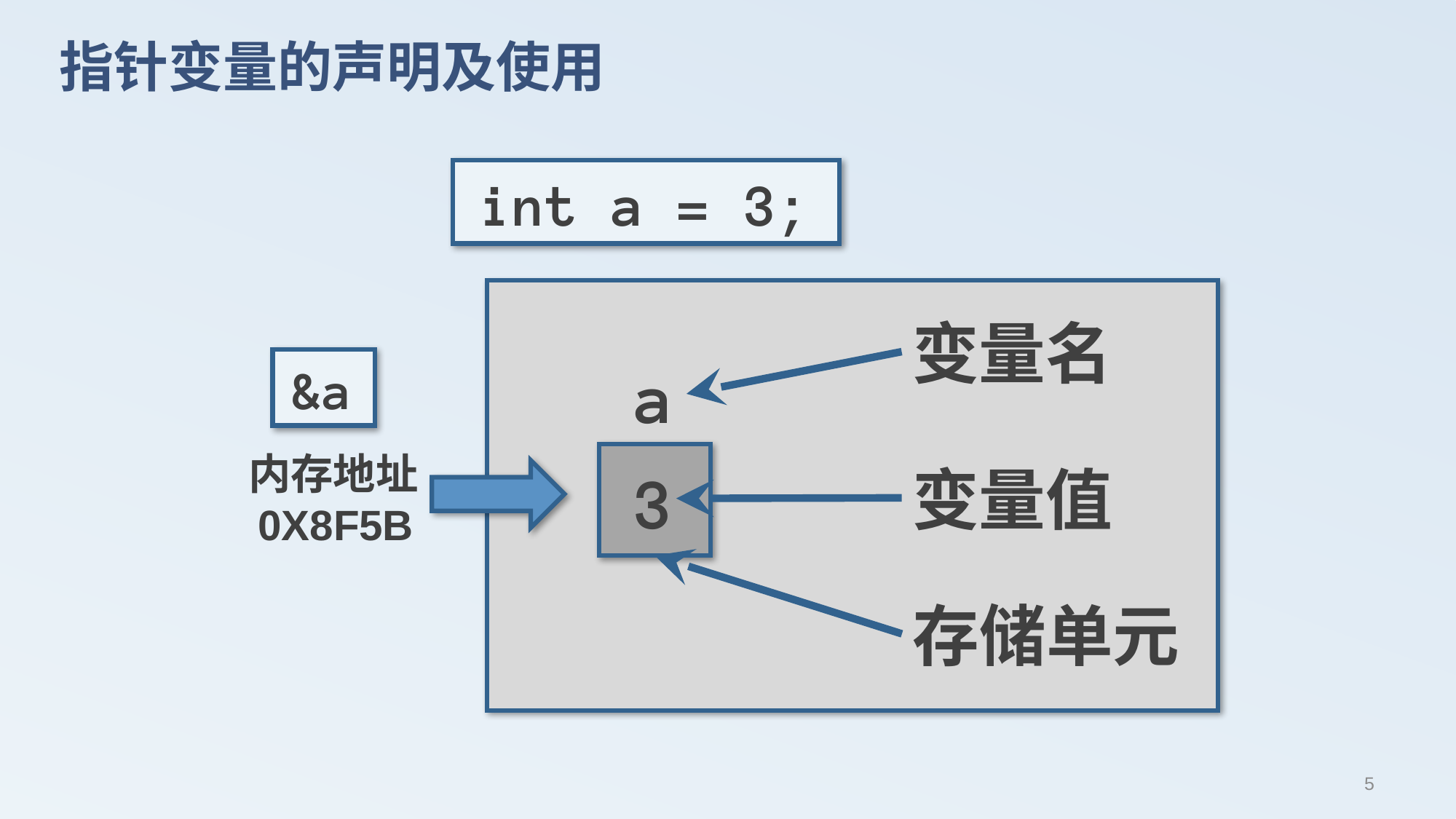

# 指针变量的声明及使用
int a = 3;

变量名
a
&a
内存地址
0X8F5B
3
变量值

存储单元